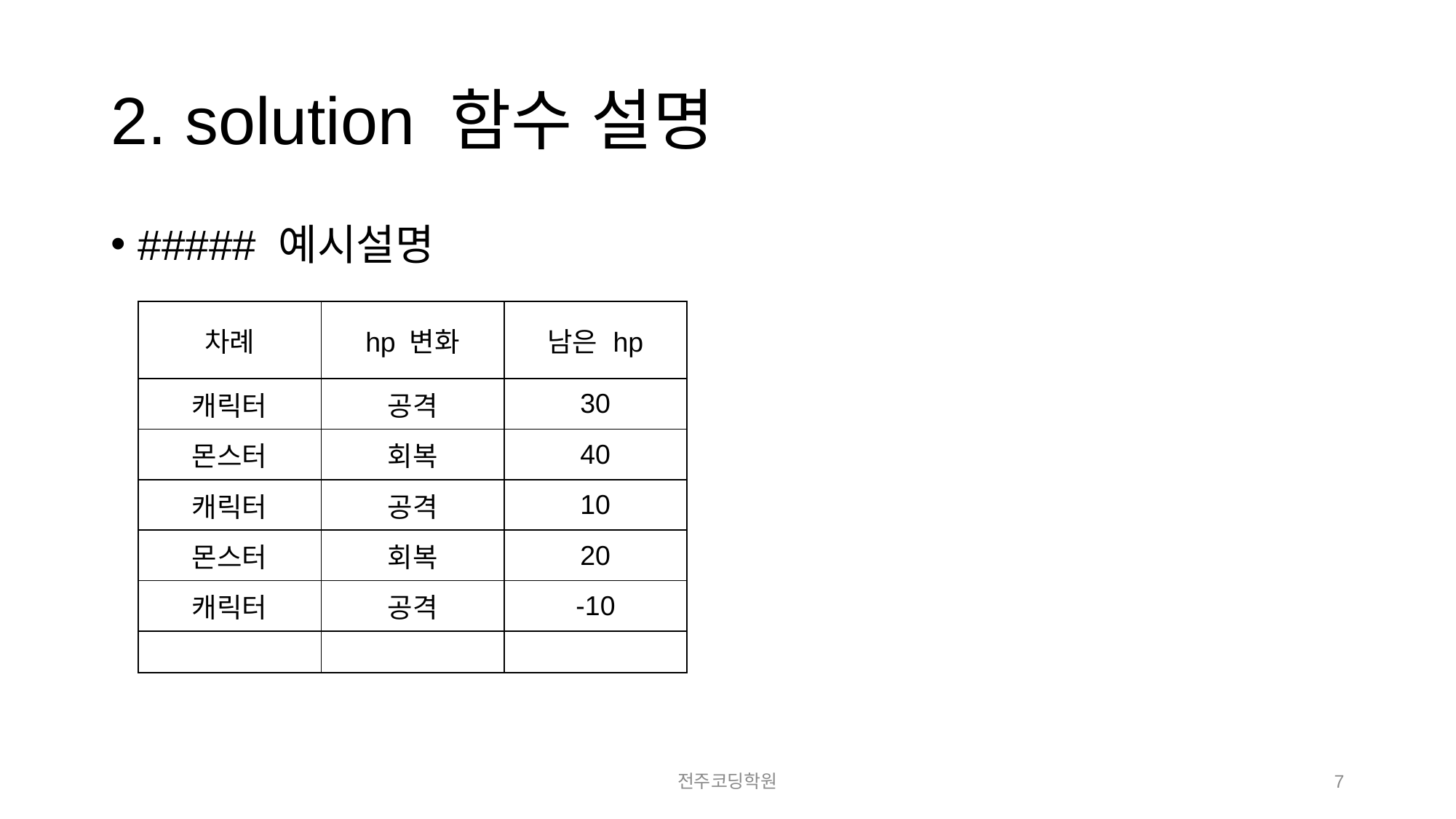

# 2. solution 함수 설명
##### 예시설명

| 차례 | hp 변화 | 남은 hp |
| --- | --- | --- |
| 캐릭터 | 공격 | 30 |
| 몬스터 | 회복 | 40 |
| 캐릭터 | 공격 | 10 |
| 몬스터 | 회복 | 20 |
| 캐릭터 | 공격 | -10 |
|  |  |  |
전주코딩학원
7